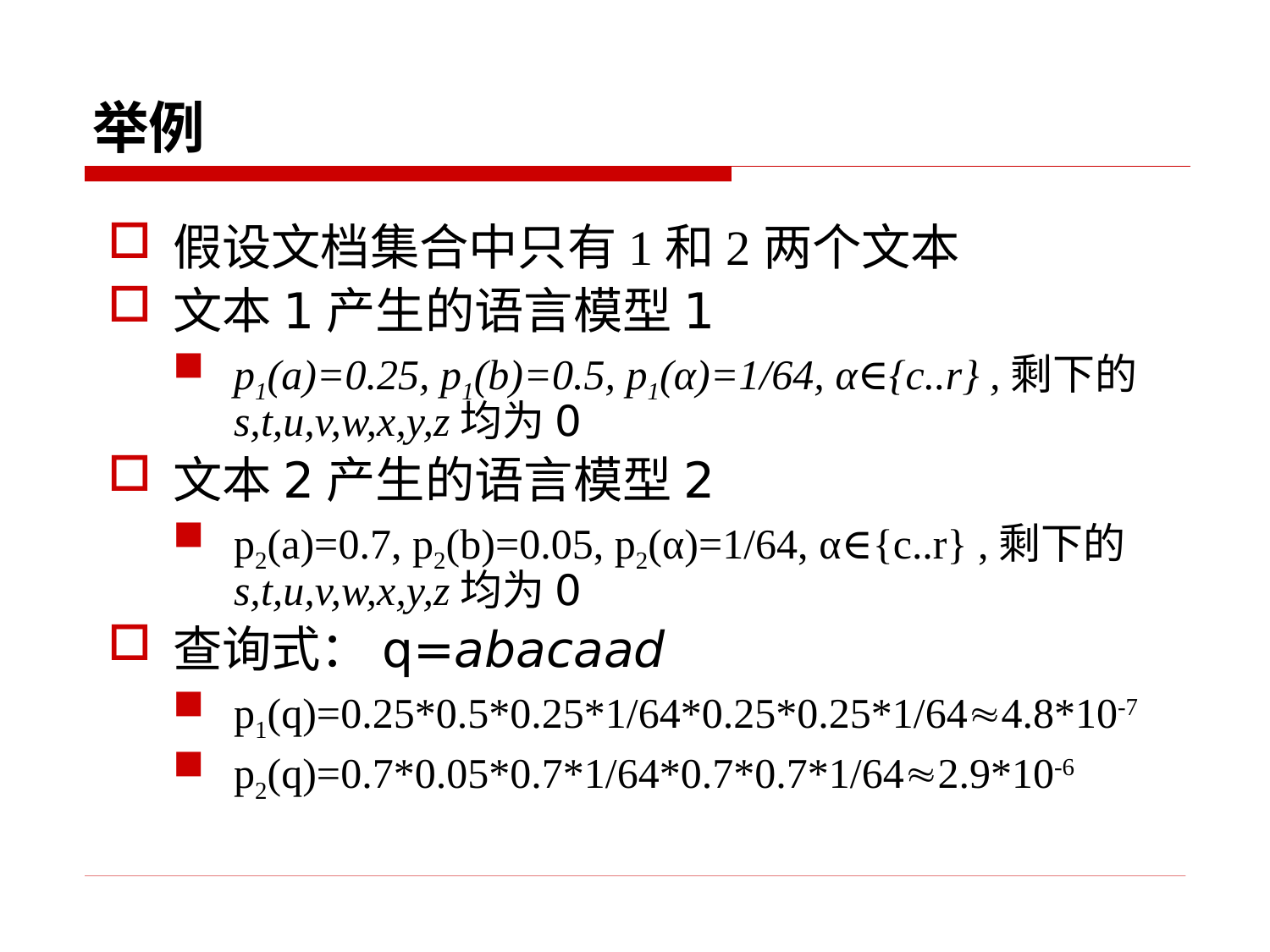

# 举例
假设文档集合中只有1和2两个文本
文本1产生的语言模型1
p1(a)=0.25, p1(b)=0.5, p1(α)=1/64, α∈{c..r} ,剩下的s,t,u,v,w,x,y,z均为0
文本2产生的语言模型2
p2(a)=0.7, p2(b)=0.05, p2(α)=1/64, α∈{c..r} ,剩下的s,t,u,v,w,x,y,z均为0
查询式：q=abacaad
p1(q)=0.25*0.5*0.25*1/64*0.25*0.25*1/64≈4.8*10-7
p2(q)=0.7*0.05*0.7*1/64*0.7*0.7*1/64≈2.9*10-6